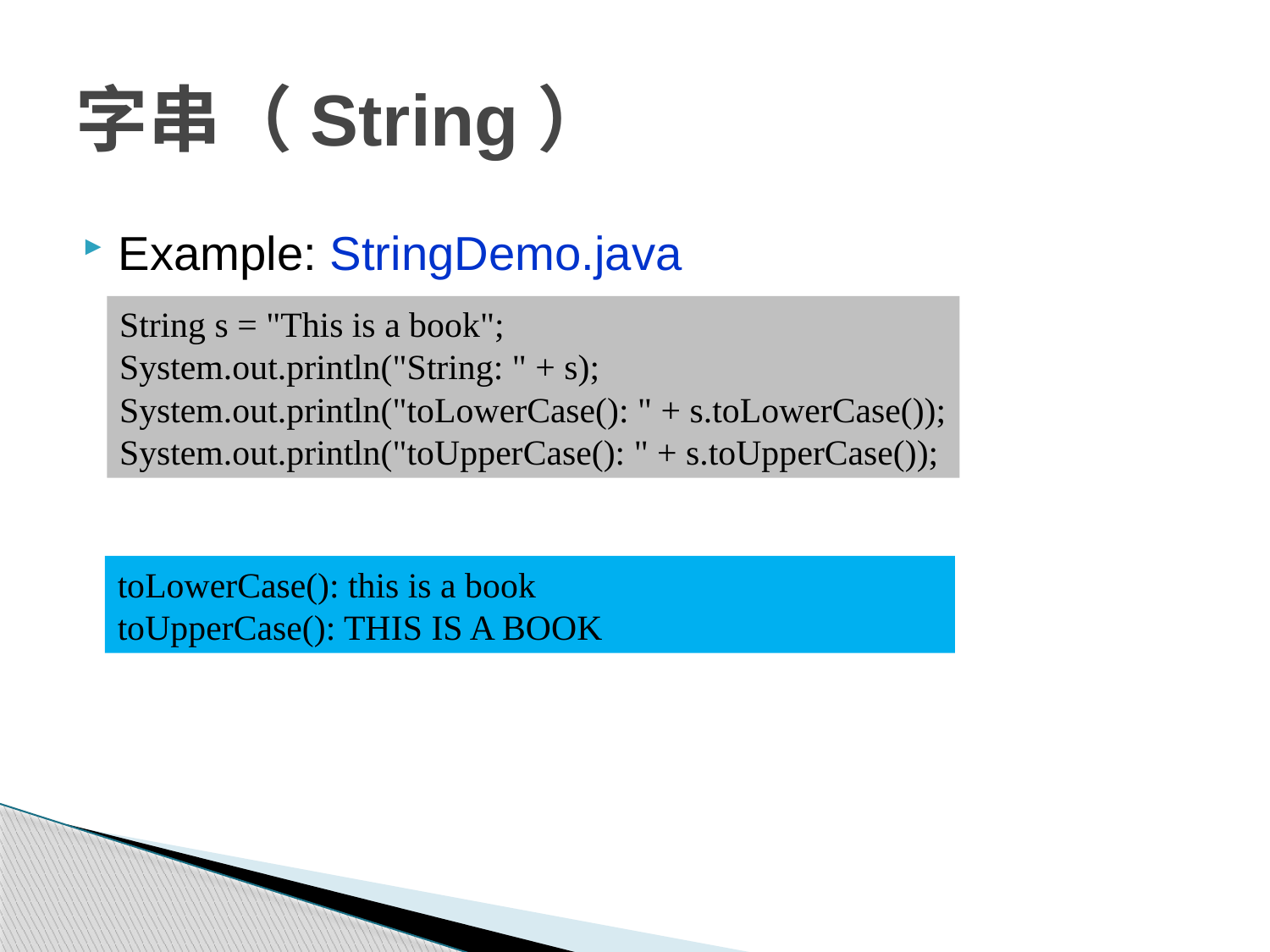

# 字串（String）
Example: StringDemo.java
String s = "This is a book";
System.out.println("String: " + s);
System.out.println("toLowerCase(): " + s.toLowerCase());
System.out.println("toUpperCase(): " + s.toUpperCase());
toLowerCase(): this is a book
toUpperCase(): THIS IS A BOOK